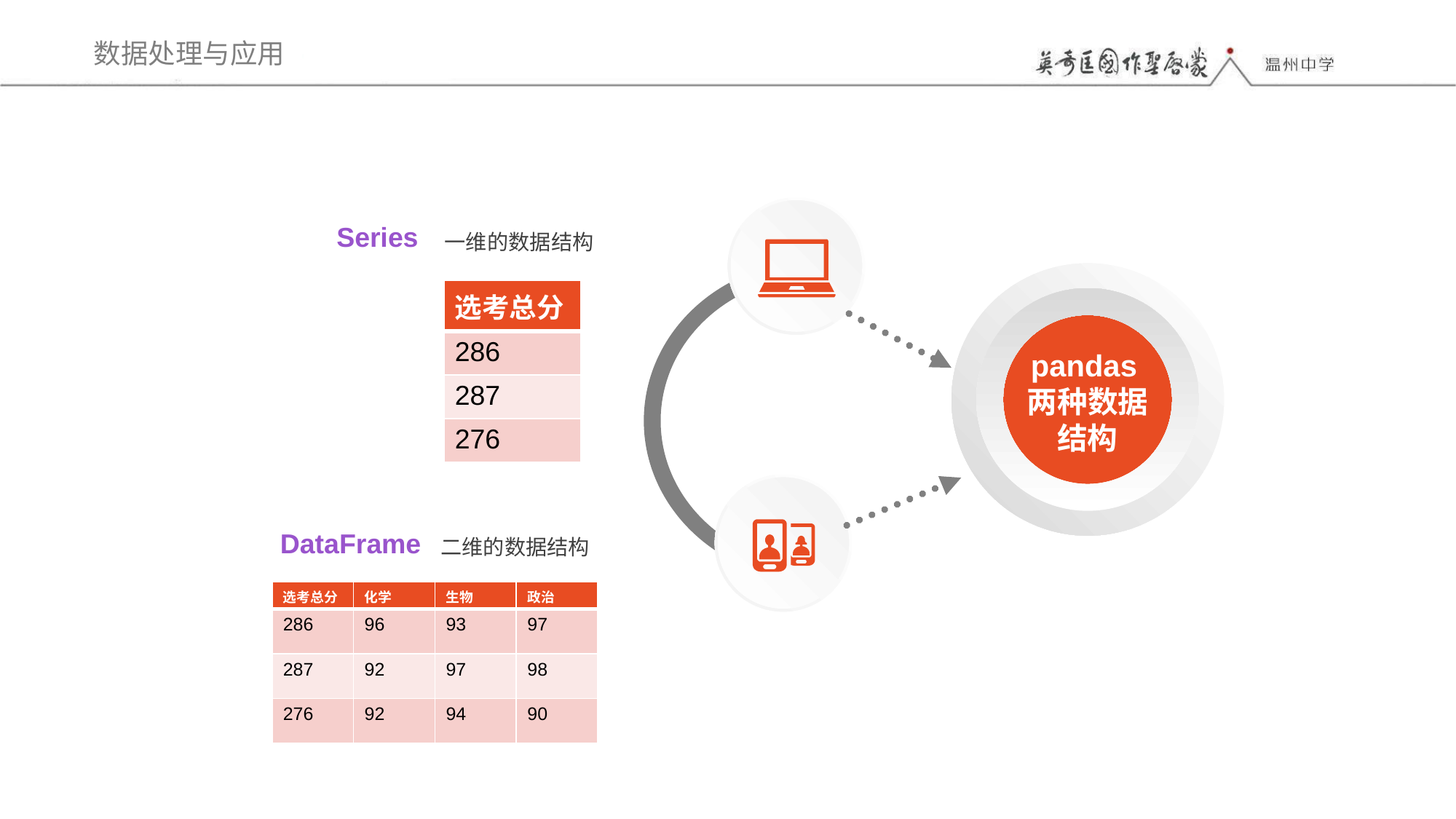

Series
一维的数据结构

pandas两种数据结构
| 选考总分 |
| --- |
| 286 |
| 287 |
| 276 |

DataFrame
二维的数据结构
| 选考总分 | 化学 | 生物 | 政治 |
| --- | --- | --- | --- |
| 286 | 96 | 93 | 97 |
| 287 | 92 | 97 | 98 |
| 276 | 92 | 94 | 90 |